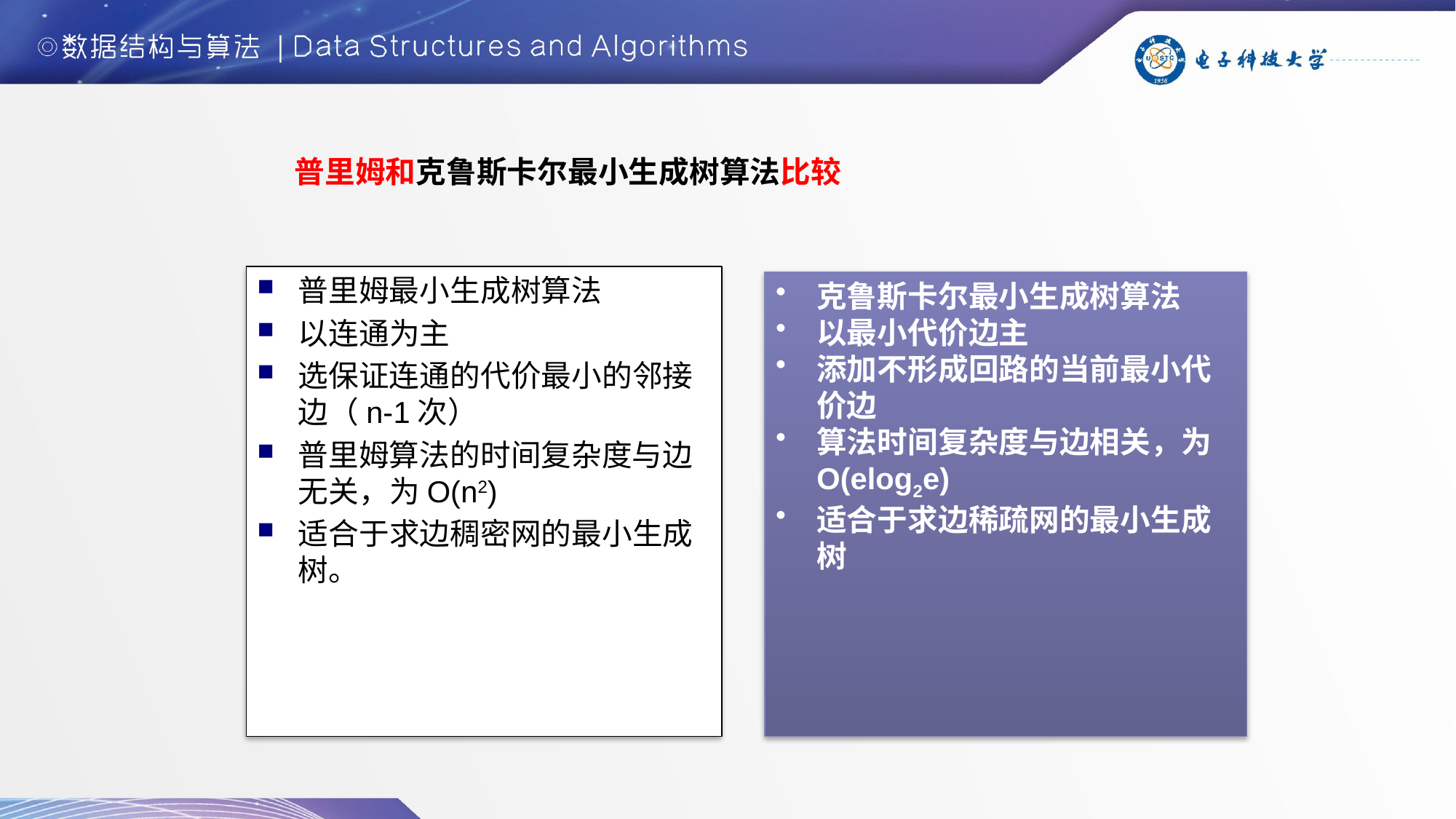

普里姆和克鲁斯卡尔最小生成树算法比较
普里姆最小生成树算法
以连通为主
选保证连通的代价最小的邻接边（n-1次）
普里姆算法的时间复杂度与边无关，为O(n2)
适合于求边稠密网的最小生成树。
克鲁斯卡尔最小生成树算法
以最小代价边主
添加不形成回路的当前最小代价边
算法时间复杂度与边相关，为Ο(elog2e)
适合于求边稀疏网的最小生成树